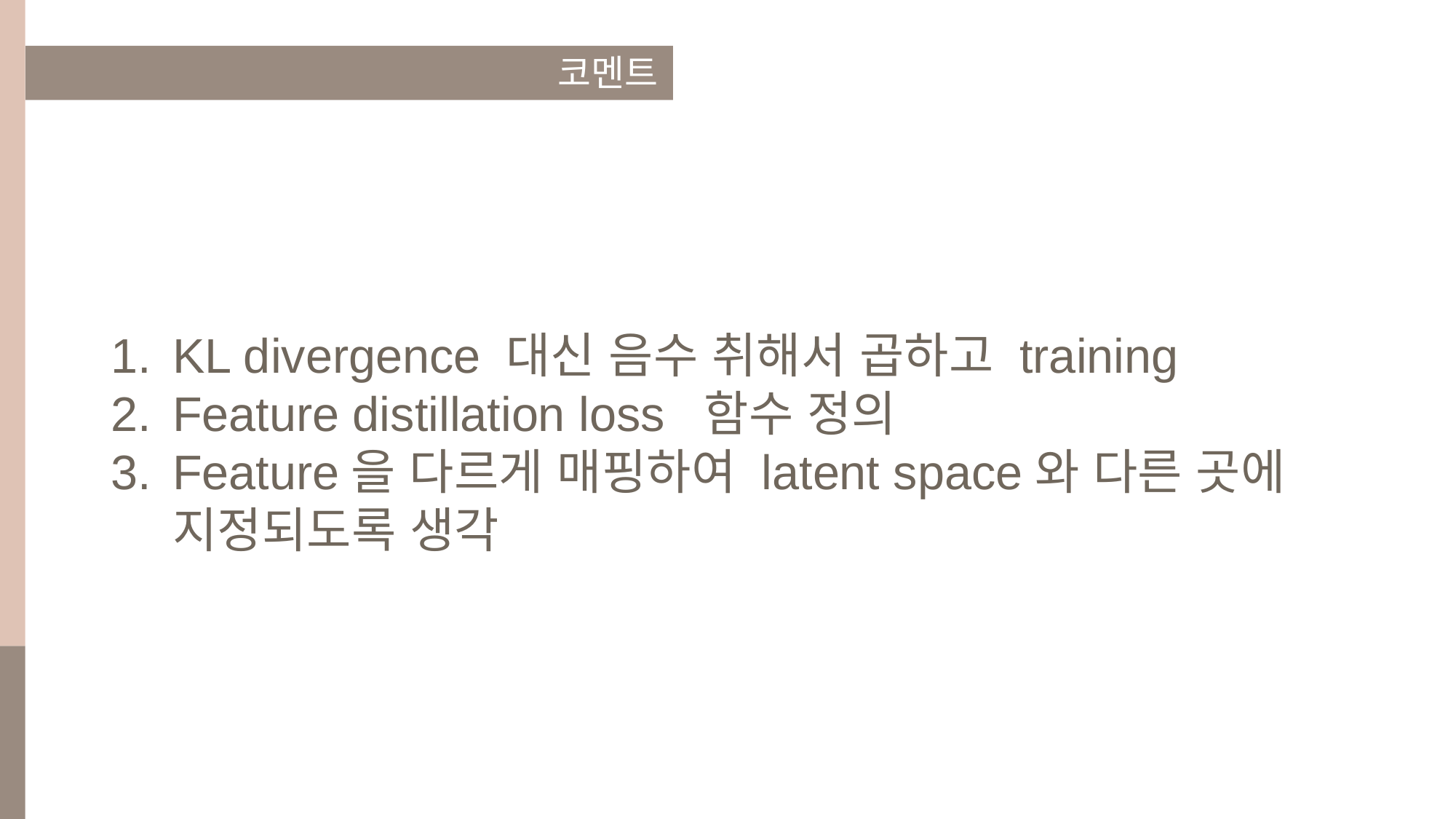

코멘트
KL divergence 대신 음수 취해서 곱하고 training
Feature distillation loss  함수 정의
Feature을 다르게 매핑하여 latent space와 다른 곳에 지정되도록 생각